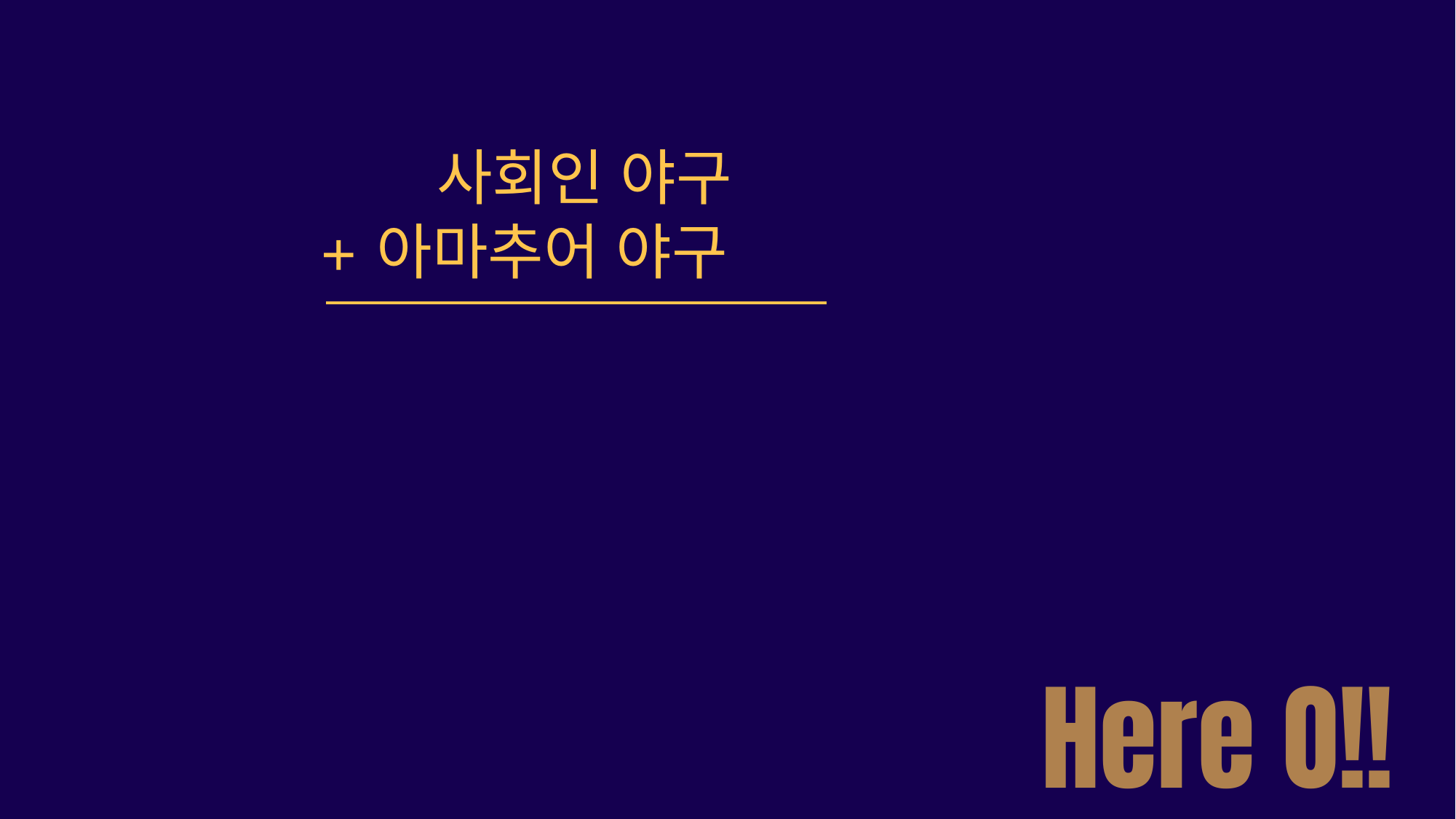

사회인 야구
아마추어 야구
+
# Here O!!